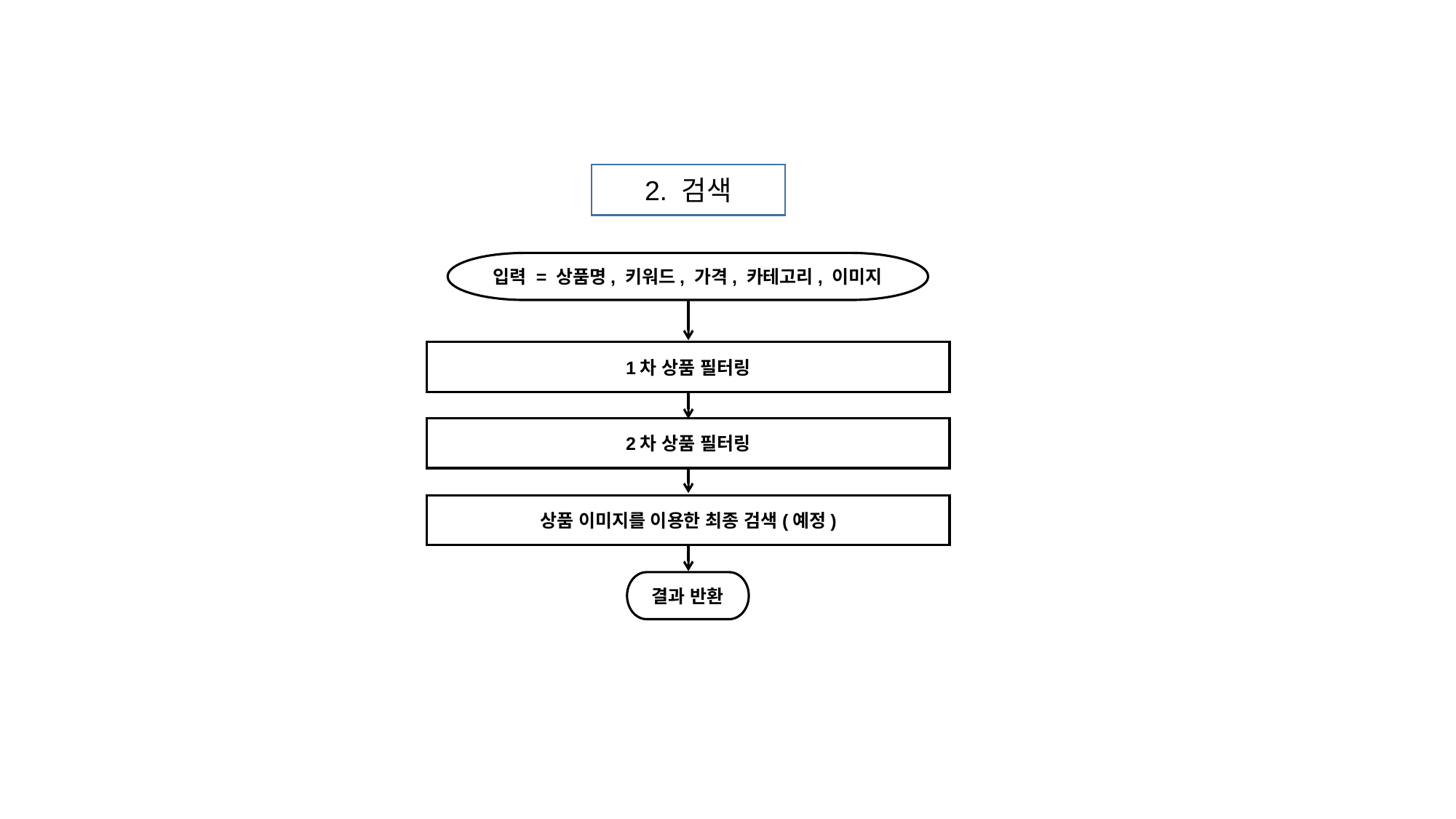

2. 검색
입력 = 상품명, 키워드, 가격, 카테고리, 이미지
1차 상품 필터링
2차 상품 필터링
상품 이미지를 이용한 최종 검색(예정)
결과 반환